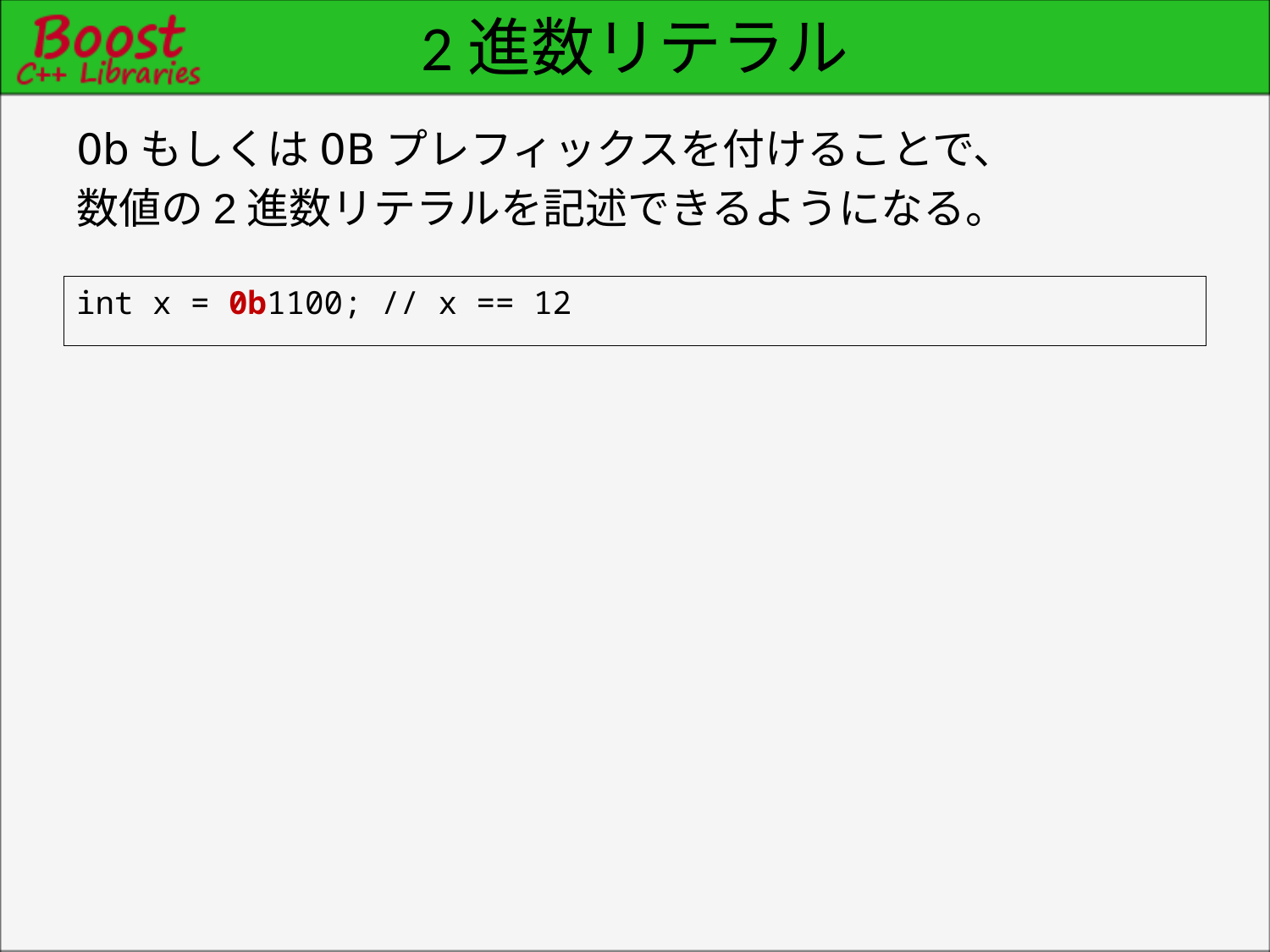

# 2進数リテラル
0bもしくは0Bプレフィックスを付けることで、
数値の2進数リテラルを記述できるようになる。
int x = 0b1100; // x == 12